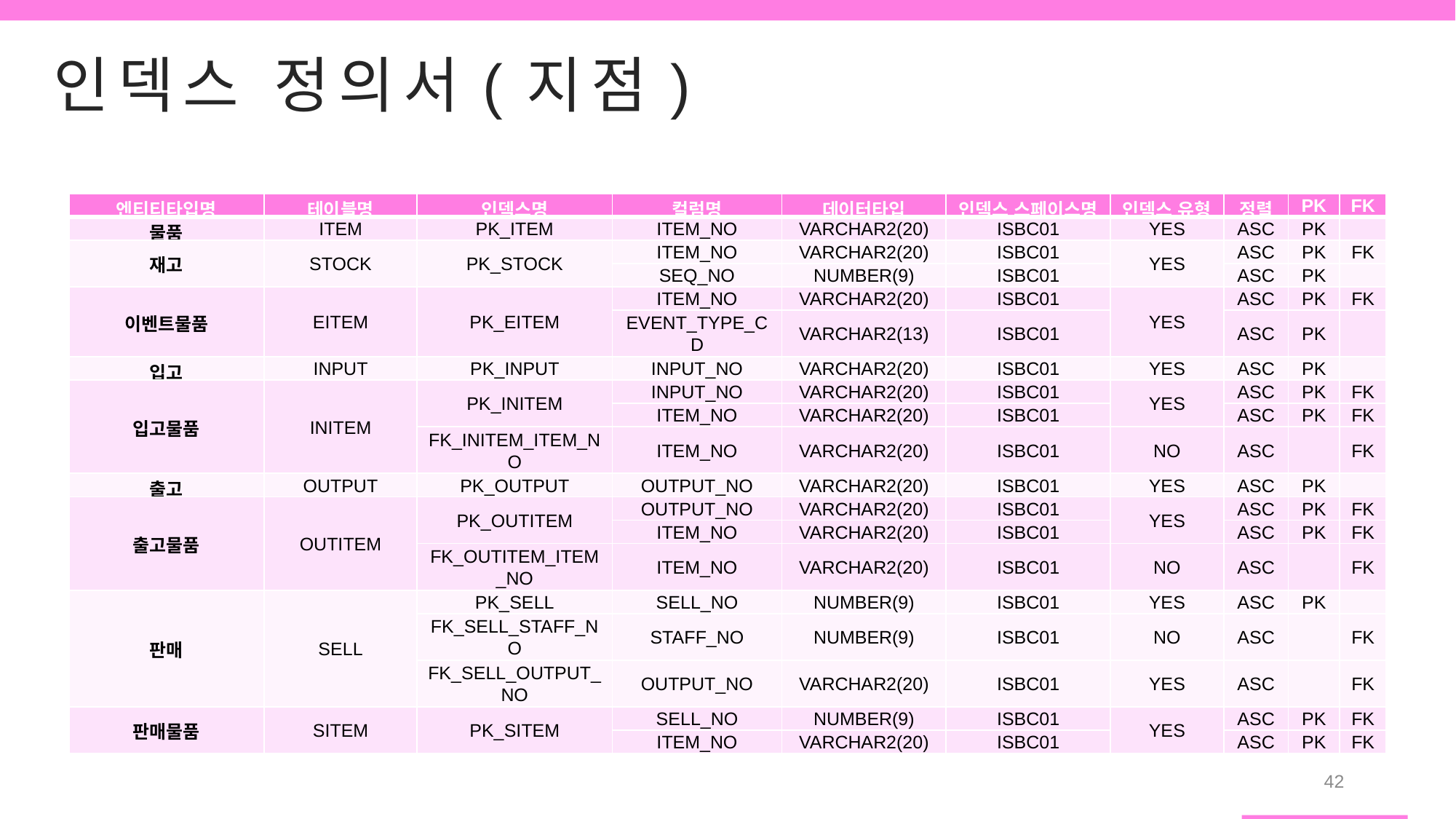

인덱스 정의서(지점)
| 엔티티타입명 | 테이블명 | 인덱스명 | 컬럼명 | 데이터타입 | 인덱스 스페이스명 | 인덱스 유형 | 정렬 | PK | FK |
| --- | --- | --- | --- | --- | --- | --- | --- | --- | --- |
| 물품 | ITEM | PK\_ITEM | ITEM\_NO | VARCHAR2(20) | ISBC01 | YES | ASC | PK |  |
| 재고 | STOCK | PK\_STOCK | ITEM\_NO | VARCHAR2(20) | ISBC01 | YES | ASC | PK | FK |
|  |  |  | SEQ\_NO | NUMBER(9) | ISBC01 |  | ASC | PK |  |
| 이벤트물품 | EITEM | PK\_EITEM | ITEM\_NO | VARCHAR2(20) | ISBC01 | YES | ASC | PK | FK |
|  |  |  | EVENT\_TYPE\_CD | VARCHAR2(13) | ISBC01 |  | ASC | PK |  |
| 입고 | INPUT | PK\_INPUT | INPUT\_NO | VARCHAR2(20) | ISBC01 | YES | ASC | PK |  |
| 입고물품 | INITEM | PK\_INITEM | INPUT\_NO | VARCHAR2(20) | ISBC01 | YES | ASC | PK | FK |
|  |  |  | ITEM\_NO | VARCHAR2(20) | ISBC01 |  | ASC | PK | FK |
|  |  | FK\_INITEM\_ITEM\_NO | ITEM\_NO | VARCHAR2(20) | ISBC01 | NO | ASC |  | FK |
| 출고 | OUTPUT | PK\_OUTPUT | OUTPUT\_NO | VARCHAR2(20) | ISBC01 | YES | ASC | PK |  |
| 출고물품 | OUTITEM | PK\_OUTITEM | OUTPUT\_NO | VARCHAR2(20) | ISBC01 | YES | ASC | PK | FK |
|  |  |  | ITEM\_NO | VARCHAR2(20) | ISBC01 |  | ASC | PK | FK |
|  |  | FK\_OUTITEM\_ITEM\_NO | ITEM\_NO | VARCHAR2(20) | ISBC01 | NO | ASC |  | FK |
| 판매 | SELL | PK\_SELL | SELL\_NO | NUMBER(9) | ISBC01 | YES | ASC | PK |  |
|  |  | FK\_SELL\_STAFF\_NO | STAFF\_NO | NUMBER(9) | ISBC01 | NO | ASC |  | FK |
|  |  | FK\_SELL\_OUTPUT\_NO | OUTPUT\_NO | VARCHAR2(20) | ISBC01 | YES | ASC |  | FK |
| 판매물품 | SITEM | PK\_SITEM | SELL\_NO | NUMBER(9) | ISBC01 | YES | ASC | PK | FK |
|  |  |  | ITEM\_NO | VARCHAR2(20) | ISBC01 |  | ASC | PK | FK |
42